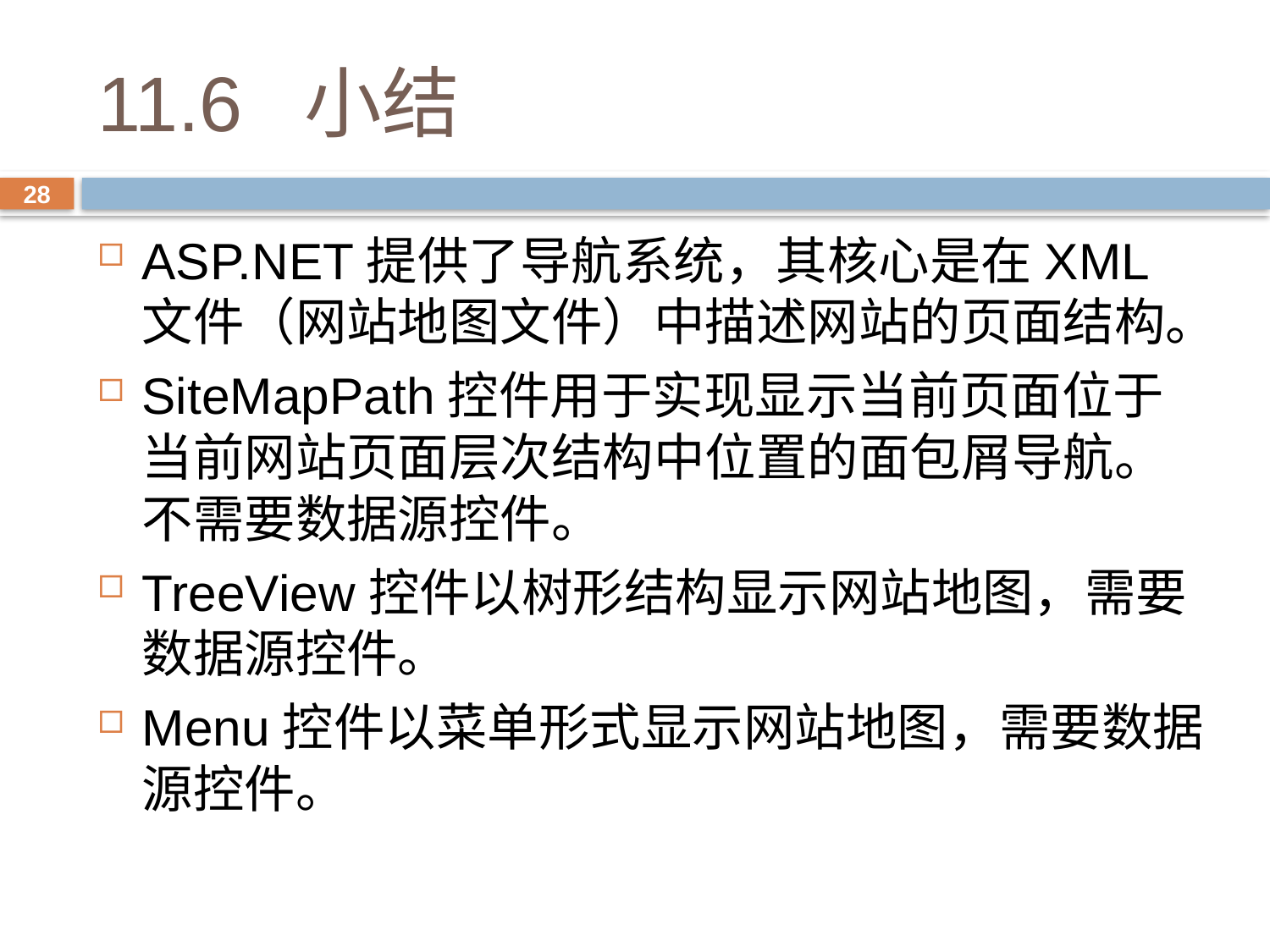

# 11.6  小结
28
ASP.NET提供了导航系统，其核心是在XML文件（网站地图文件）中描述网站的页面结构。
SiteMapPath控件用于实现显示当前页面位于当前网站页面层次结构中位置的面包屑导航。不需要数据源控件。
TreeView控件以树形结构显示网站地图，需要数据源控件。
Menu控件以菜单形式显示网站地图，需要数据源控件。